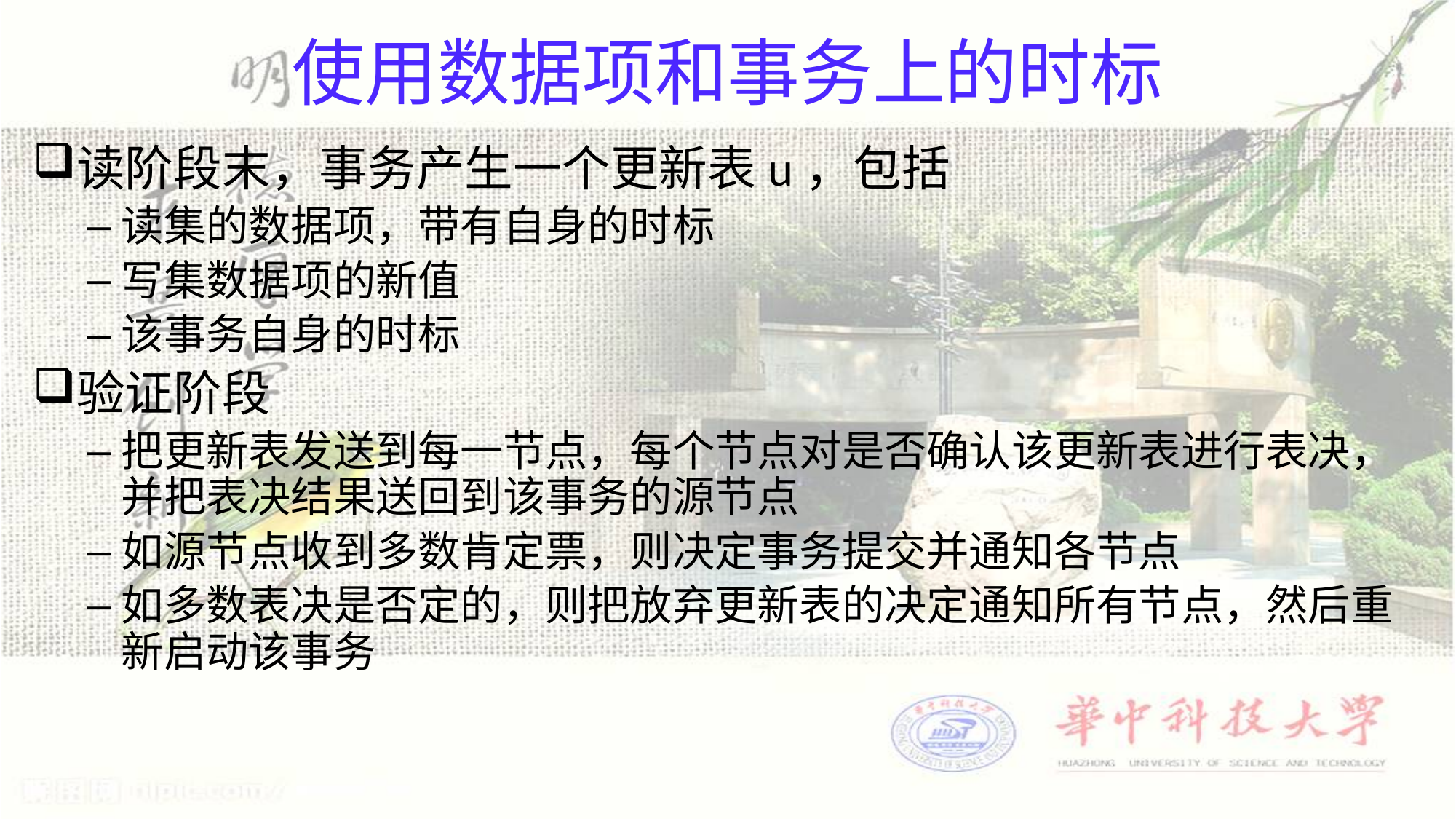

# 使用数据项和事务上的时标
读阶段末，事务产生一个更新表u，包括
读集的数据项，带有自身的时标
写集数据项的新值
该事务自身的时标
验证阶段
把更新表发送到每一节点，每个节点对是否确认该更新表进行表决，并把表决结果送回到该事务的源节点
如源节点收到多数肯定票，则决定事务提交并通知各节点
如多数表决是否定的，则把放弃更新表的决定通知所有节点，然后重新启动该事务